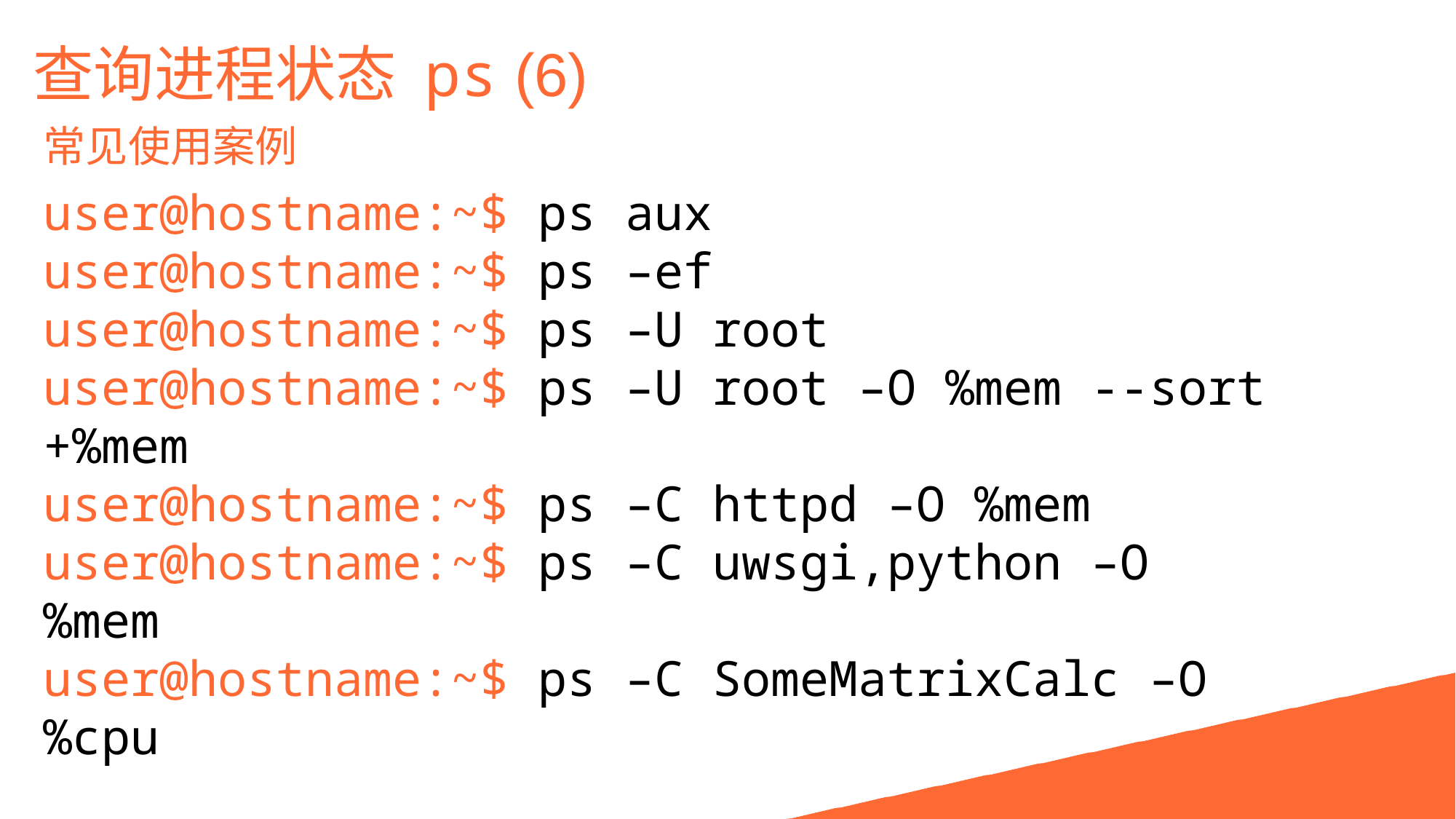

查询进程状态 ps (6)
常见使用案例
user@hostname:~$ ps aux
user@hostname:~$ ps –ef
user@hostname:~$ ps –U root
user@hostname:~$ ps –U root –O %mem --sort +%mem
user@hostname:~$ ps –C httpd –O %mem
user@hostname:~$ ps –C uwsgi,python –O %mem
user@hostname:~$ ps –C SomeMatrixCalc –O %cpu